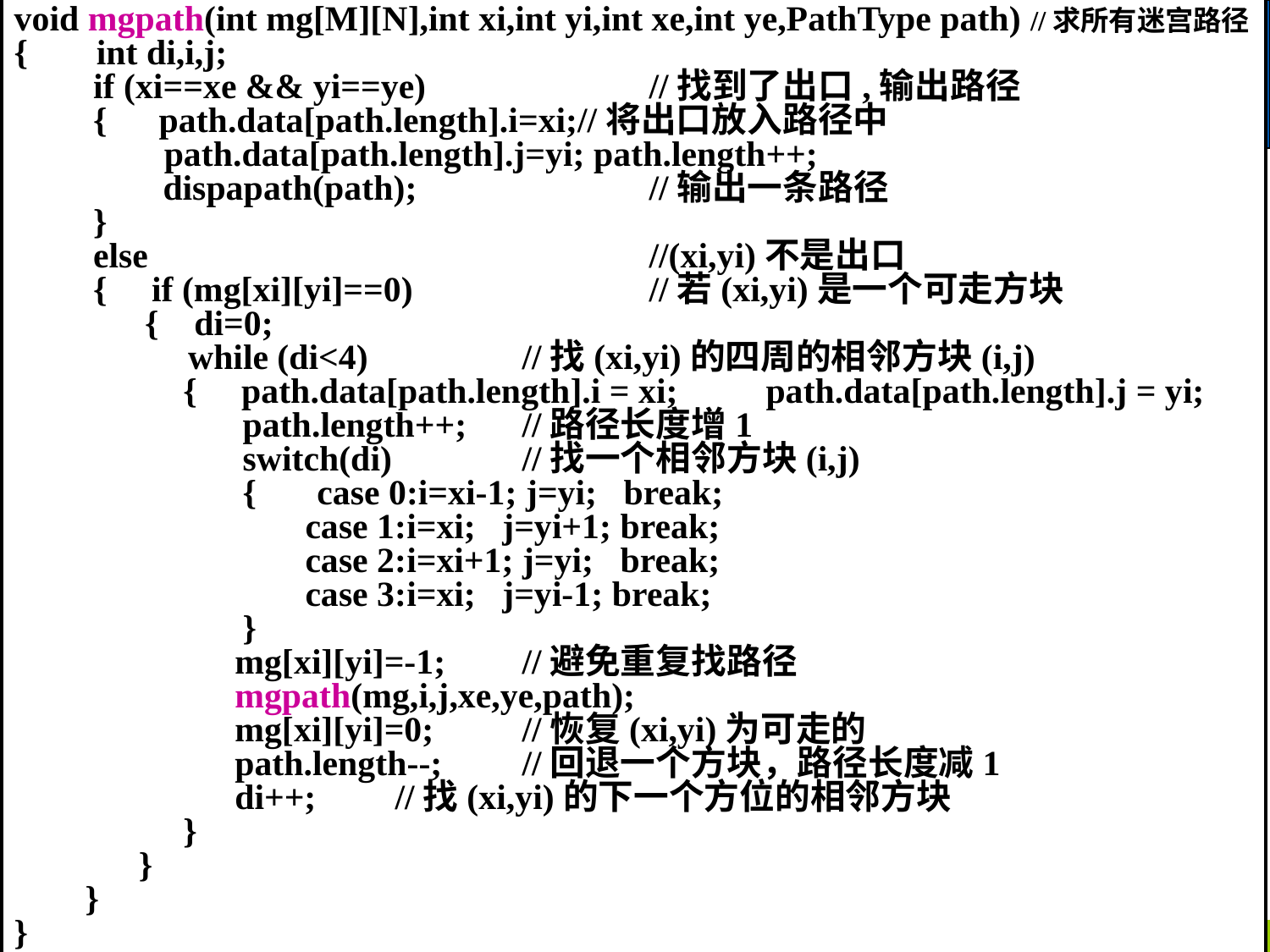

void mgpath(int mg[M][N],int xi,int yi,int xe,int ye,PathType path) //求所有迷宫路径
{　  int di,i,j;
　　if (xi==xe && yi==ye)		//找到了出口,输出路径
　　{	  path.data[path.length].i=xi;//将出口放入路径中
　　　　path.data[path.length].j=yi; path.length++;
            　dispapath(path);		//输出一条路径
　　}
　　else				//(xi,yi)不是出口
　　{     if (mg[xi][yi]==0)		//若(xi,yi)是一个可走方块
　　　  {    di=0;
　　　　   while (di<4)		//找(xi,yi)的四周的相邻方块(i,j)
                   {     path.data[path.length].i = xi;　　path.data[path.length].j = yi;
　　　　　　 path.length++;	//路径长度增1
　　　　　　 switch(di)		//找一个相邻方块(i,j)
　　　　　　 {　 case 0:i=xi-1; j=yi;   break;
　　　　　　　　case 1:i=xi;   j=yi+1; break;
　　　　　　　　case 2:i=xi+1; j=yi;   break;
　　　　　　　　case 3:i=xi;   j=yi-1; break;
　　　　　　 }
　　　　　　mg[xi][yi]=-1;	//避免重复找路径
　　　　　　mgpath(mg,i,j,xe,ye,path);
　　　　　　mg[xi][yi]=0;	//恢复(xi,yi)为可走的
　　　　　　path.length--;	//回退一个方块，路径长度减1
　　　　　　di++;	//找(xi,yi)的下一个方位的相邻方块
                   }
              }
        }
}